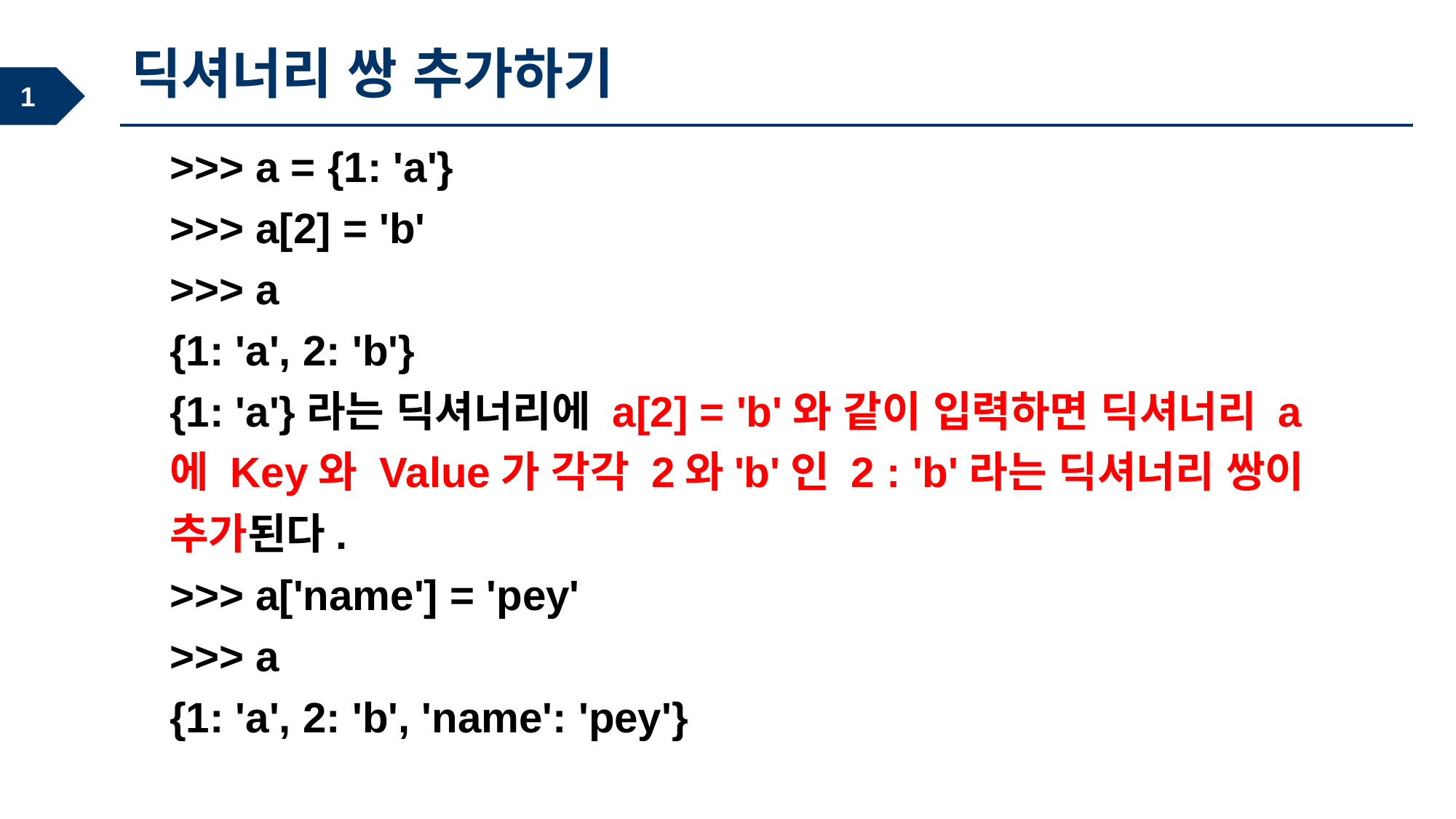

딕셔너리 쌍 추가하기
>>> a = {1: 'a'}
>>> a[2] = 'b'
>>> a
{1: 'a', 2: 'b'}
{1: 'a'}라는 딕셔너리에 a[2] = 'b'와 같이 입력하면 딕셔너리 a에 Key와 Value가 각각 2와'b'인 2 : 'b'라는 딕셔너리 쌍이 추가된다.
>>> a['name'] = 'pey'
>>> a
{1: 'a', 2: 'b', 'name': 'pey'}